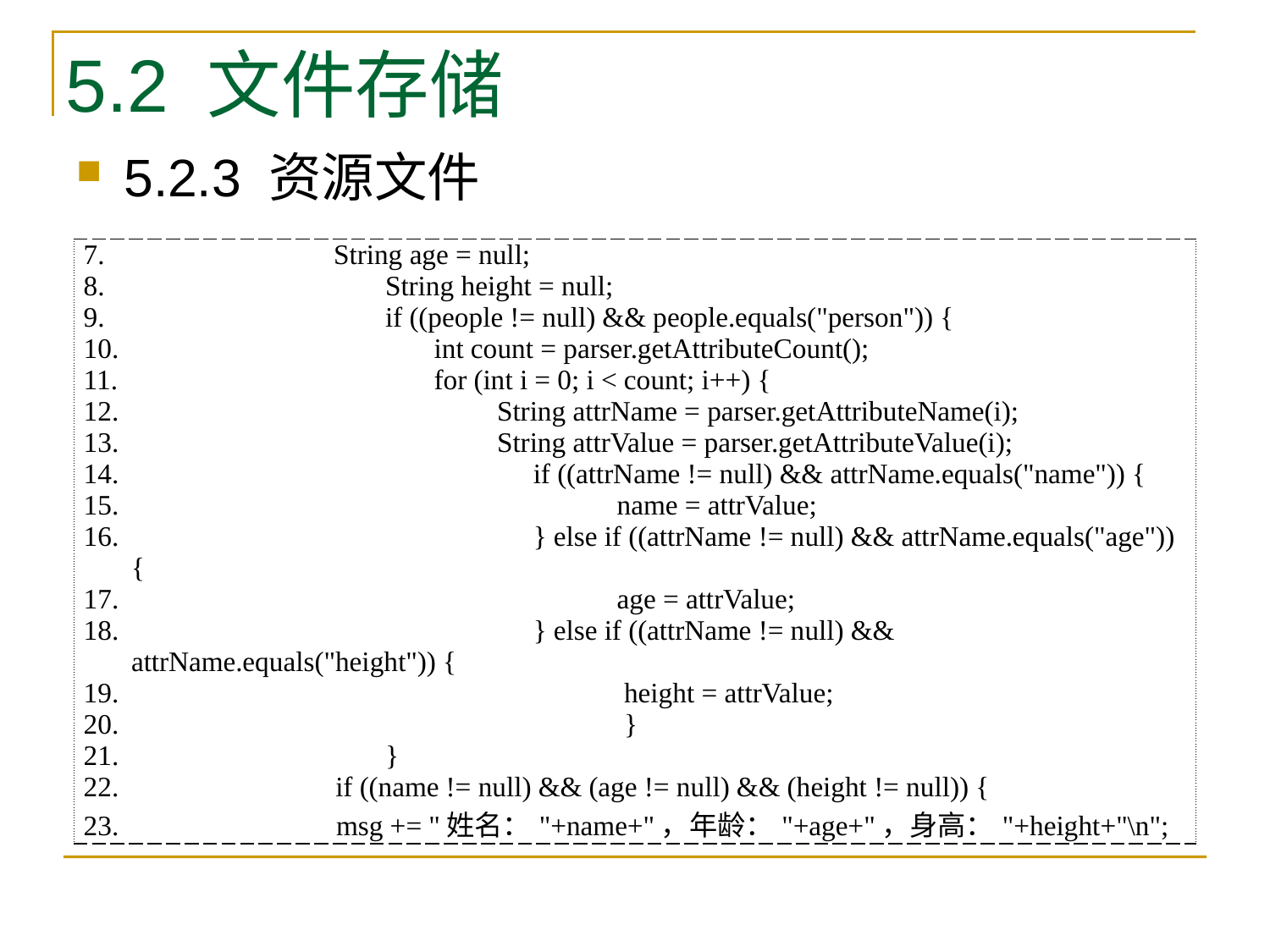

# 5.2 文件存储
5.2.3 资源文件

| String age = null; String height = null; if ((people != null) && people.equals("person")) { int count = parser.getAttributeCount(); for (int i = 0; i < count; i++) { String attrName = parser.getAttributeName(i); String attrValue = parser.getAttributeValue(i); if ((attrName != null) && attrName.equals("name")) { name = attrValue; } else if ((attrName != null) && attrName.equals("age")) { age = attrValue; } else if ((attrName != null) && attrName.equals("height")) { height = attrValue; } } 22. if ((name != null) && (age != null) && (height != null)) { 23. msg += "姓名："+name+"，年龄："+age+"，身高："+height+"\n"; |
| --- |